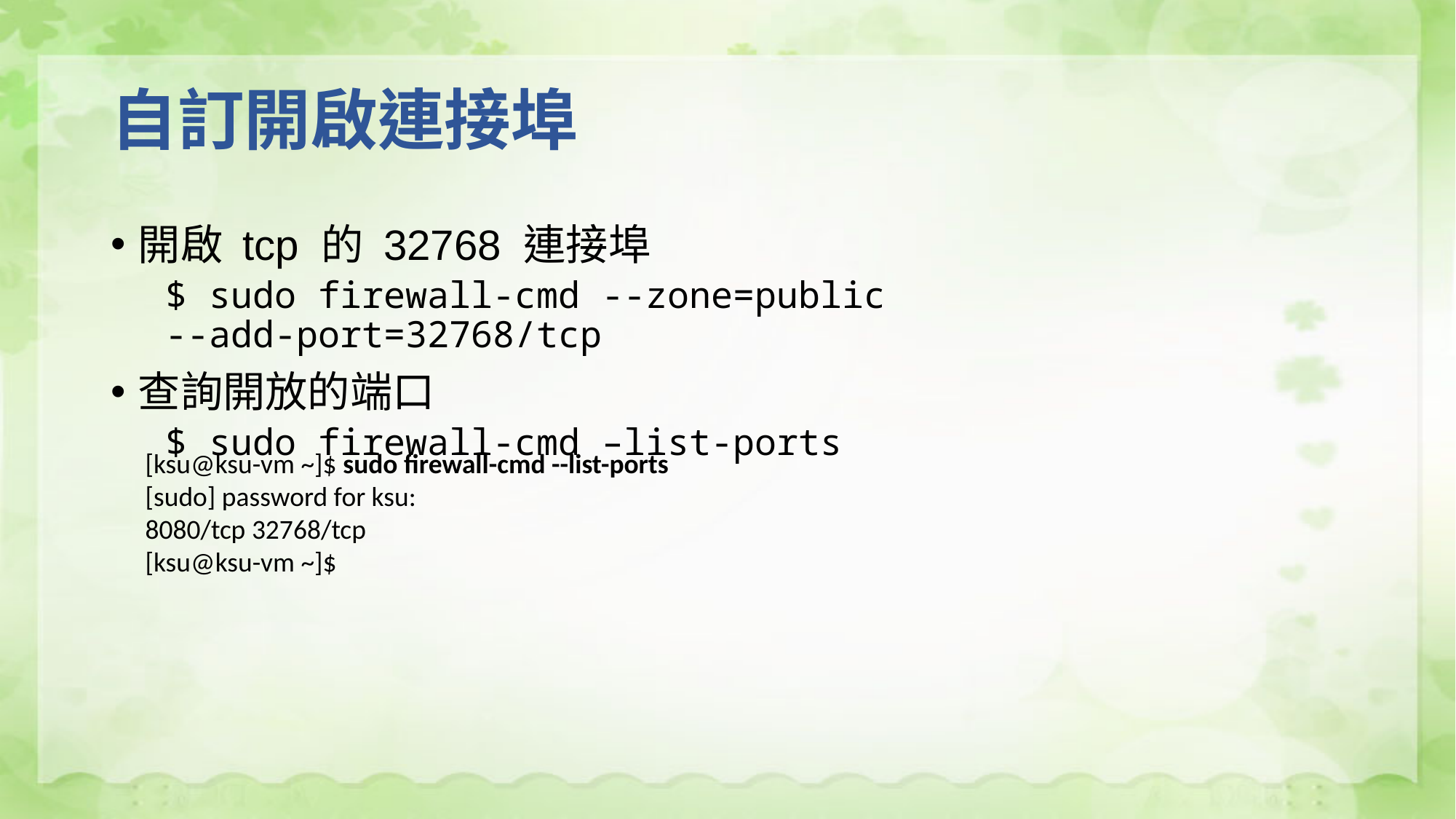

# 自訂開啟連接埠
開啟 tcp 的 32768 連接埠
$ sudo firewall-cmd --zone=public --add-port=32768/tcp
查詢開放的端口
$ sudo firewall-cmd –list-ports
[ksu@ksu-vm ~]$ sudo firewall-cmd --list-ports
[sudo] password for ksu:
8080/tcp 32768/tcp
[ksu@ksu-vm ~]$